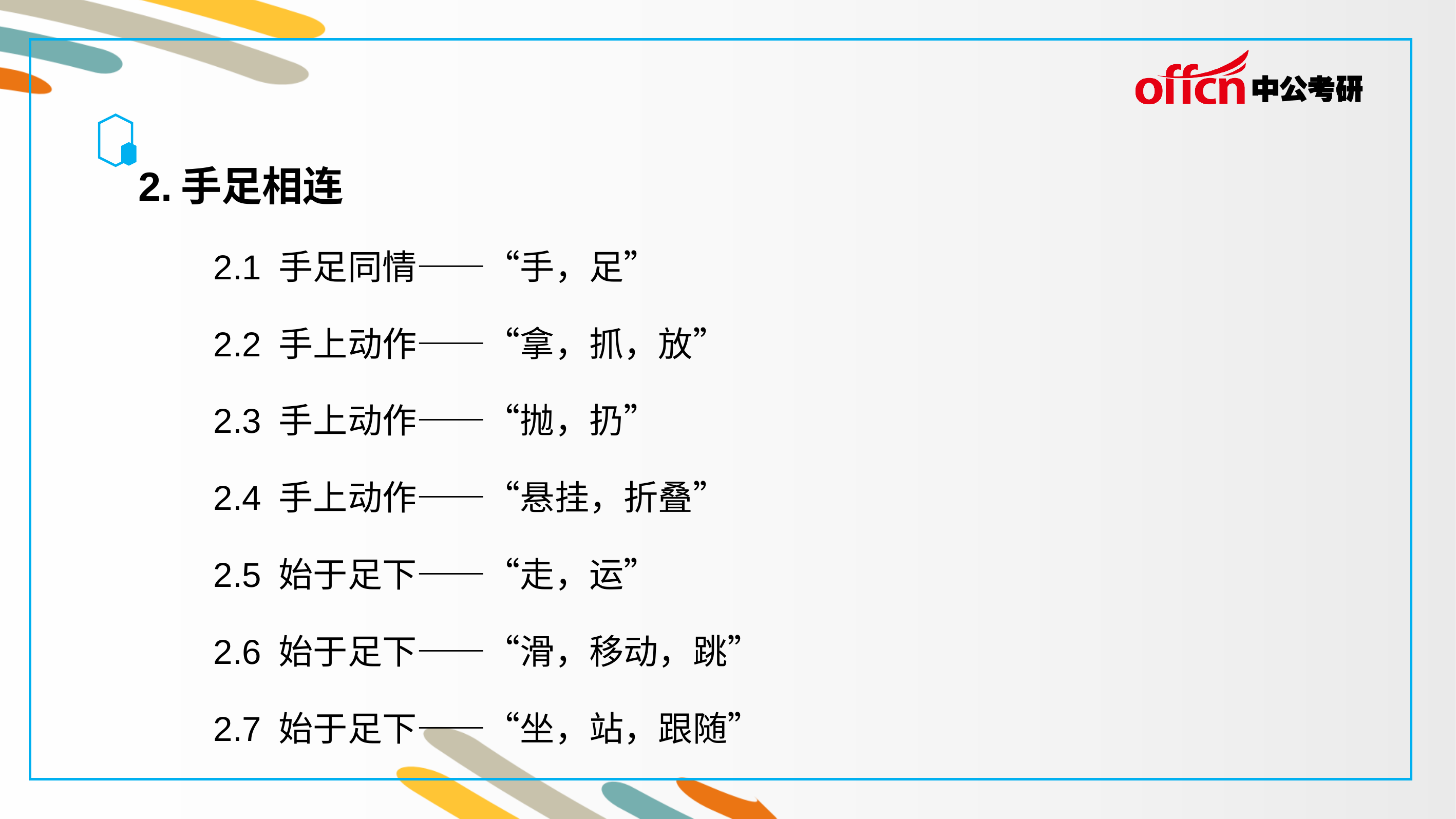

2.手足相连
                2.1 手足同情——“手，足”
                2.2 手上动作——“拿，抓，放”
                2.3 手上动作——“抛，扔”
                2.4 手上动作——“悬挂，折叠”
                2.5 始于足下——“走，运”
                2.6 始于足下——“滑，移动，跳”
                2.7 始于足下——“坐，站，跟随”